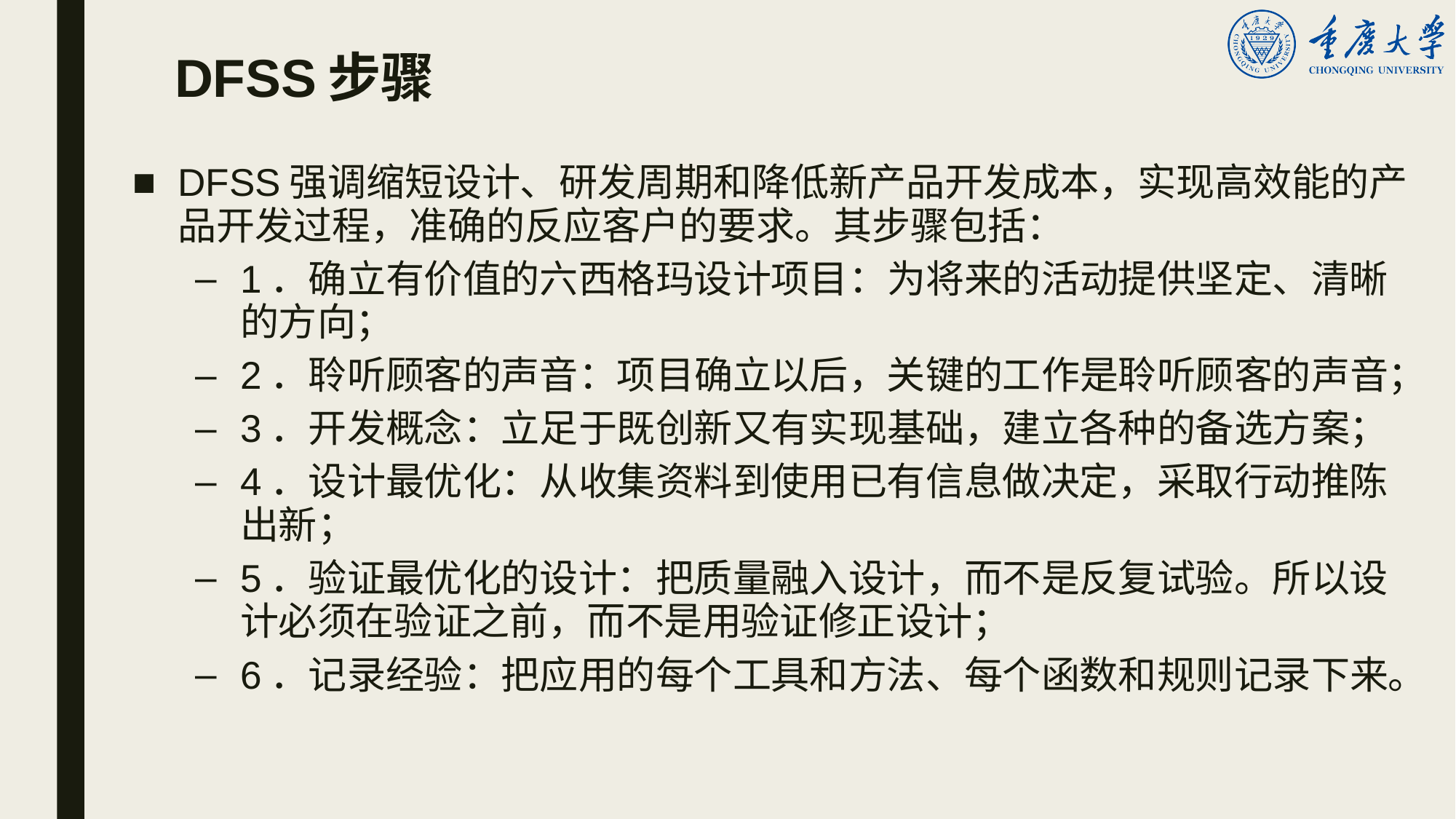

# DFSS步骤
DFSS强调缩短设计、研发周期和降低新产品开发成本，实现高效能的产品开发过程，准确的反应客户的要求。其步骤包括：
1．确立有价值的六西格玛设计项目：为将来的活动提供坚定、清晰的方向；
2．聆听顾客的声音：项目确立以后，关键的工作是聆听顾客的声音；
3．开发概念：立足于既创新又有实现基础，建立各种的备选方案；
4．设计最优化：从收集资料到使用已有信息做决定，采取行动推陈出新；
5．验证最优化的设计：把质量融入设计，而不是反复试验。所以设计必须在验证之前，而不是用验证修正设计；
6．记录经验：把应用的每个工具和方法、每个函数和规则记录下来。